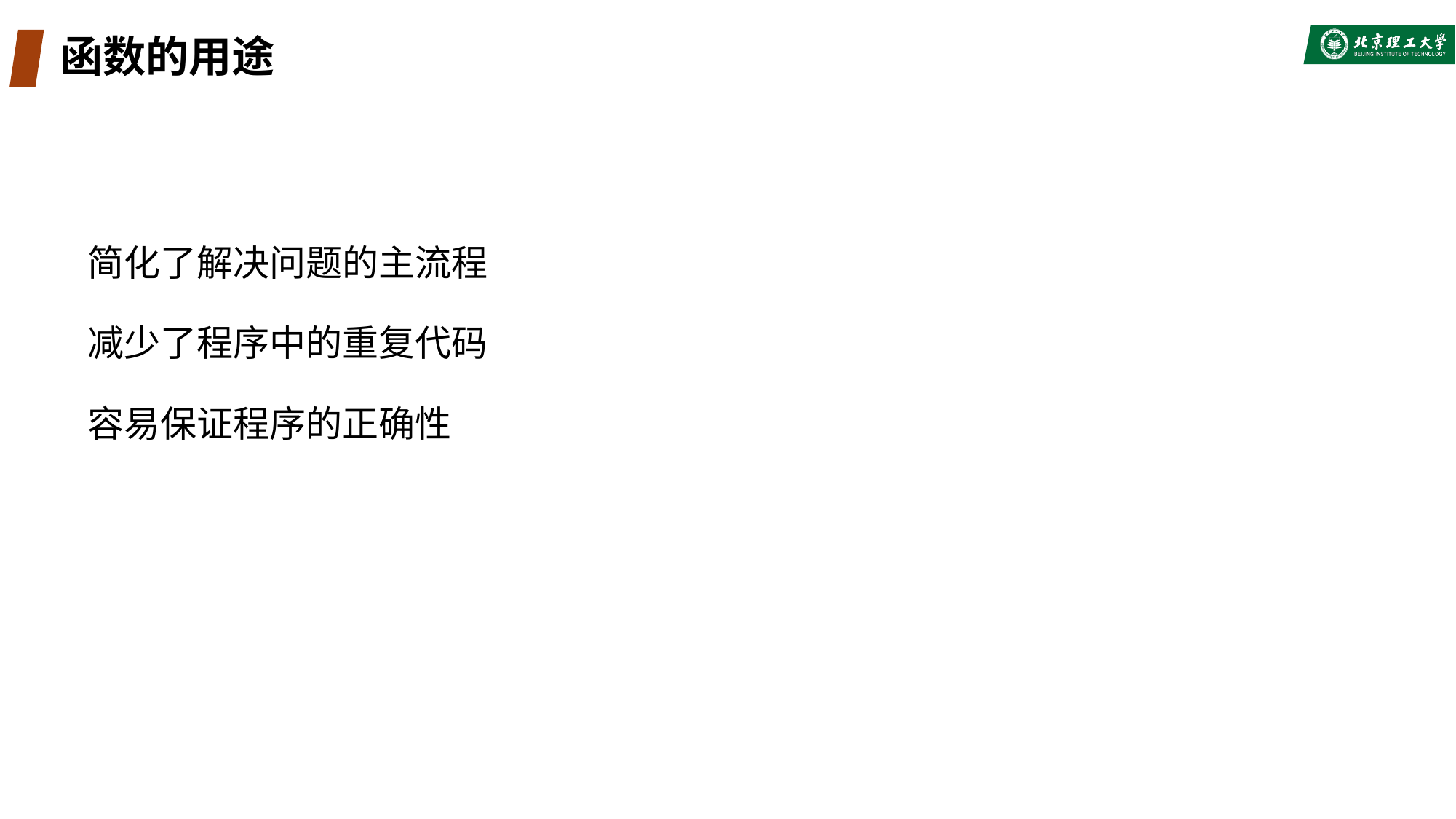

# 函数的用途
简化了解决问题的主流程
减少了程序中的重复代码
容易保证程序的正确性